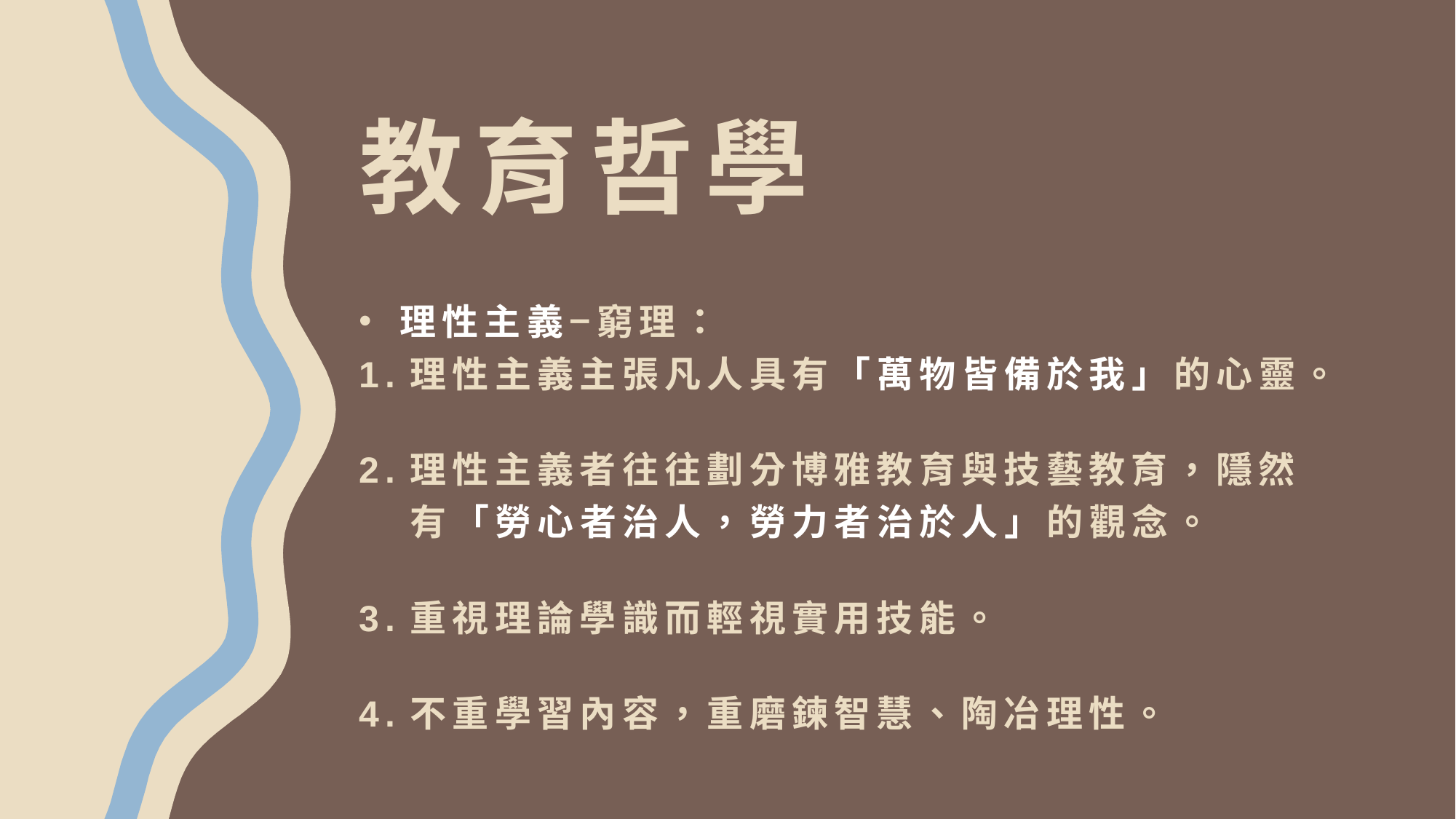

# 教育哲學
理性主義−窮理：
1.理性主義主張凡人具有「萬物皆備於我」的心靈。
2.理性主義者往往劃分博雅教育與技藝教育，隱然
   有「勞心者治人，勞力者治於人」的觀念。
3.重視理論學識而輕視實用技能。
4.不重學習內容，重磨鍊智慧、陶冶理性。